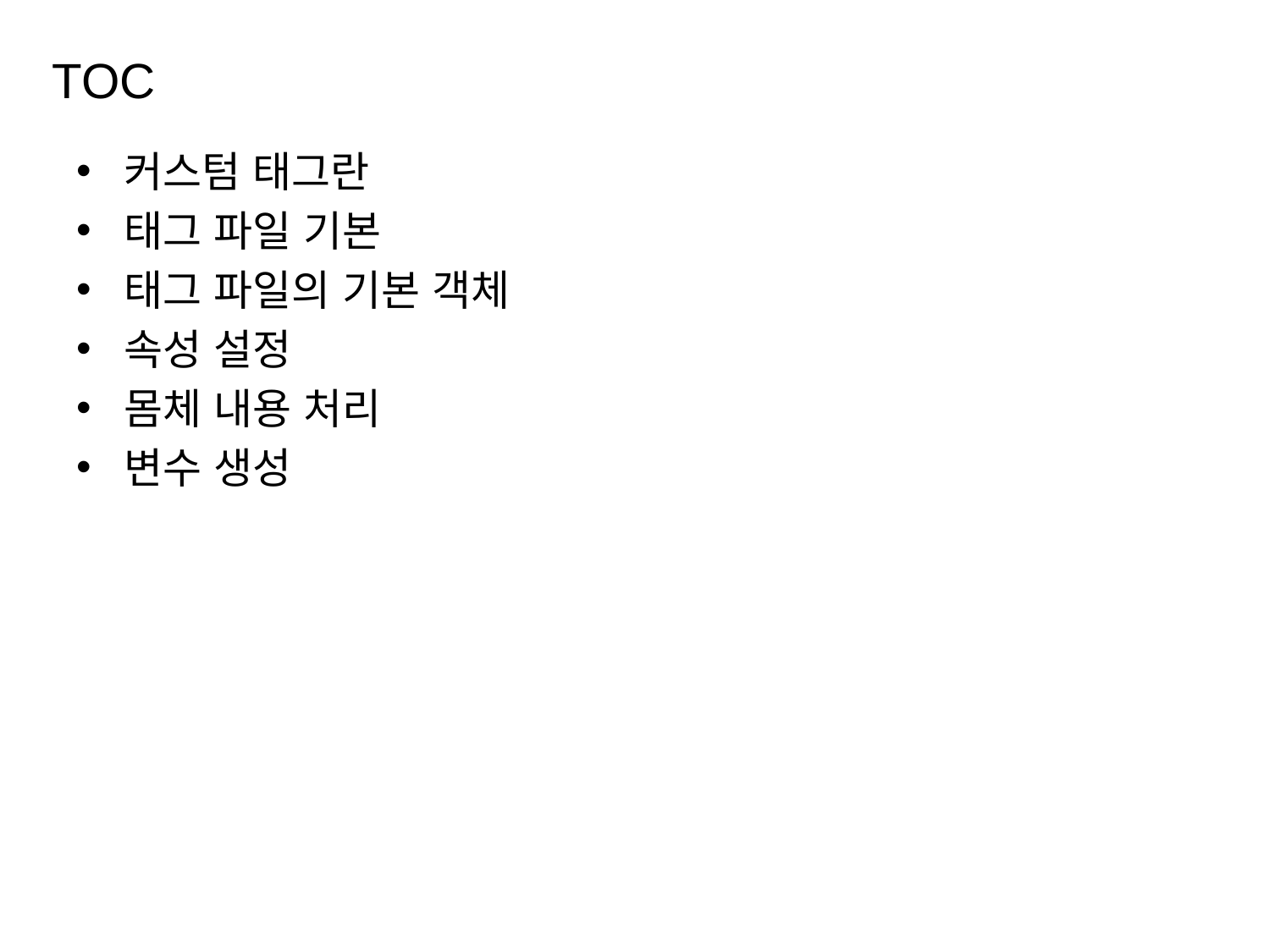

# TOC
커스텀 태그란
태그 파일 기본
태그 파일의 기본 객체
속성 설정
몸체 내용 처리
변수 생성